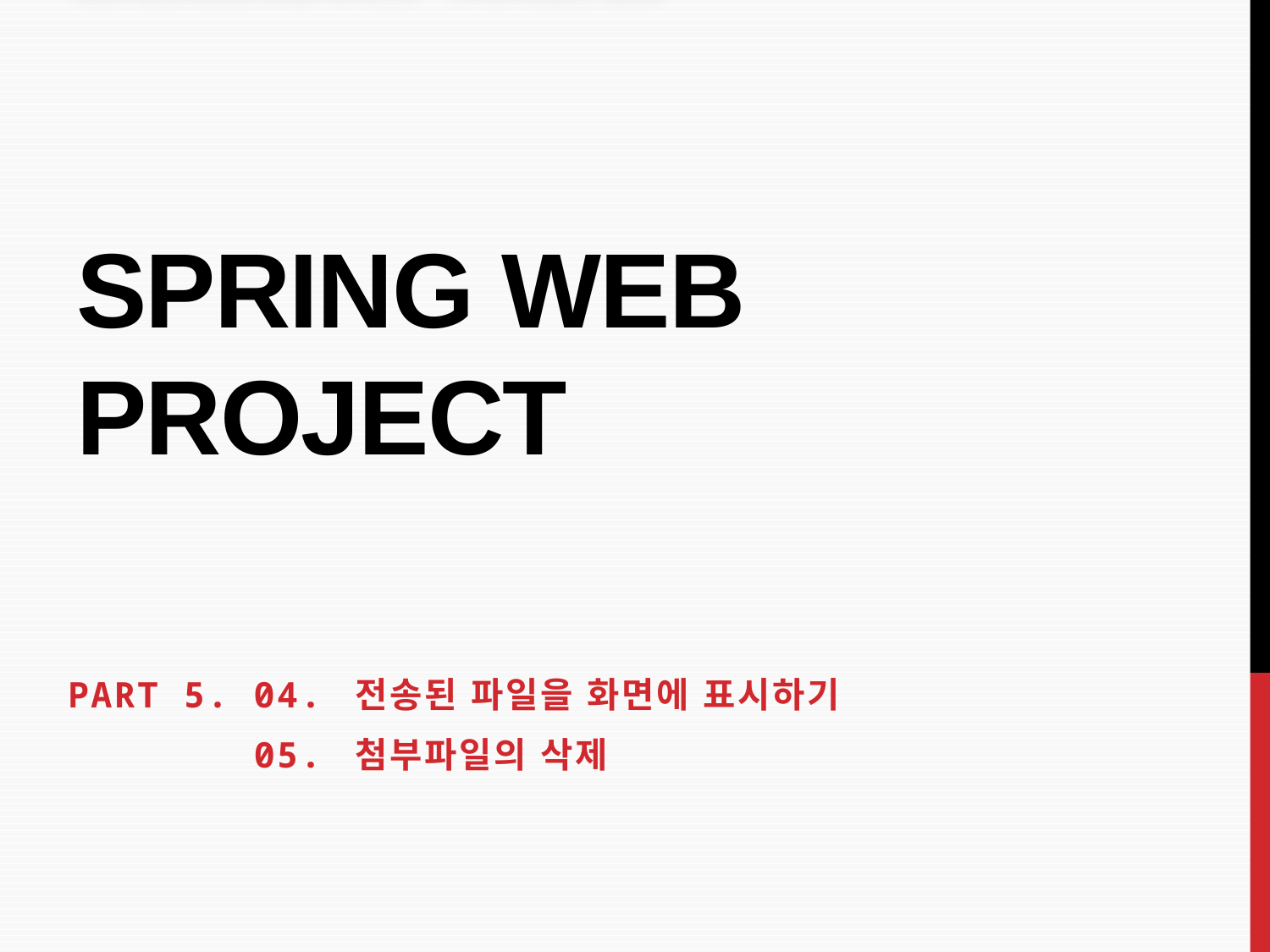

# Spring Web Project
PART 5. 04. 전송된 파일을 화면에 표시하기
        05. 첨부파일의 삭제